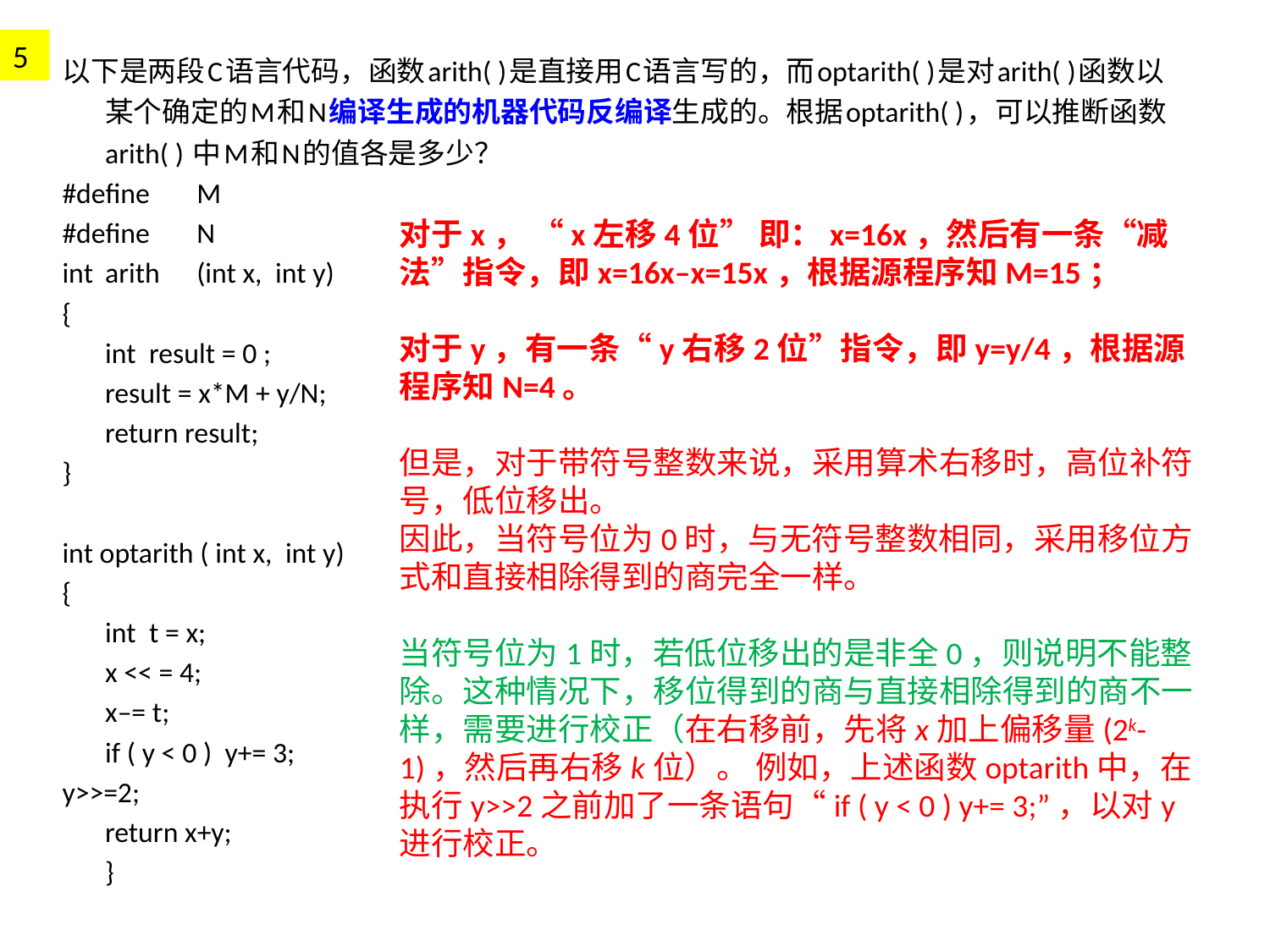

5
以下是两段C语言代码，函数arith( )是直接用C语言写的，而optarith( )是对arith( )函数以某个确定的M和N编译生成的机器代码反编译生成的。根据optarith( )，可以推断函数arith( ) 中M和N的值各是多少？
#define 	M
#define 	N
int 	arith	(int x,  int y)
{
	int  result = 0 ;
	result = x*M + y/N;
	return result;
}

int optarith ( int x,  int y)
{
	int  t = x;
	x << = 4;
	x–= t;
	if ( y < 0 )  y+= 3;
y>>=2;
	return x+y;
		}

对于x， “x左移4位” 即：x=16x，然后有一条“减法”指令，即x=16x–x=15x，根据源程序知M=15；

对于y，有一条“y右移2位”指令，即y=y/4，根据源程序知N=4。

但是，对于带符号整数来说，采用算术右移时，高位补符号，低位移出。
因此，当符号位为0时，与无符号整数相同，采用移位方式和直接相除得到的商完全一样。

当符号位为1时，若低位移出的是非全0，则说明不能整除。这种情况下，移位得到的商与直接相除得到的商不一样，需要进行校正（在右移前，先将x加上偏移量(2k-1)，然后再右移k位）。 例如，上述函数optarith中，在执行y>>2之前加了一条语句“if ( y < 0 ) y+= 3;”，以对y进行校正。